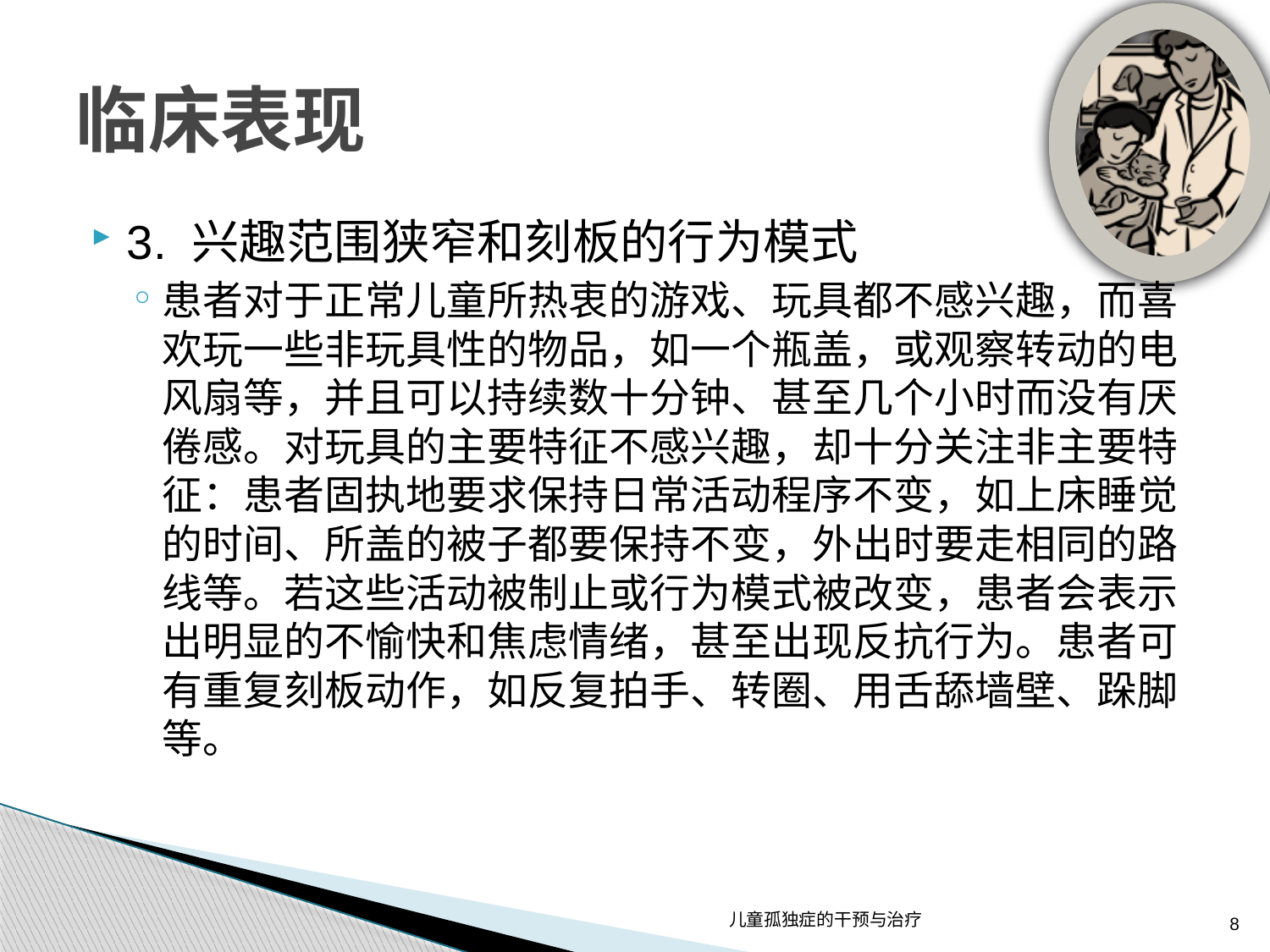

# 临床表现
3. 兴趣范围狭窄和刻板的行为模式
患者对于正常儿童所热衷的游戏、玩具都不感兴趣，而喜欢玩一些非玩具性的物品，如一个瓶盖，或观察转动的电风扇等，并且可以持续数十分钟、甚至几个小时而没有厌倦感。对玩具的主要特征不感兴趣，却十分关注非主要特征：患者固执地要求保持日常活动程序不变，如上床睡觉的时间、所盖的被子都要保持不变，外出时要走相同的路线等。若这些活动被制止或行为模式被改变，患者会表示出明显的不愉快和焦虑情绪，甚至出现反抗行为。患者可有重复刻板动作，如反复拍手、转圈、用舌舔墙壁、跺脚等。
儿童孤独症的干预与治疗
8